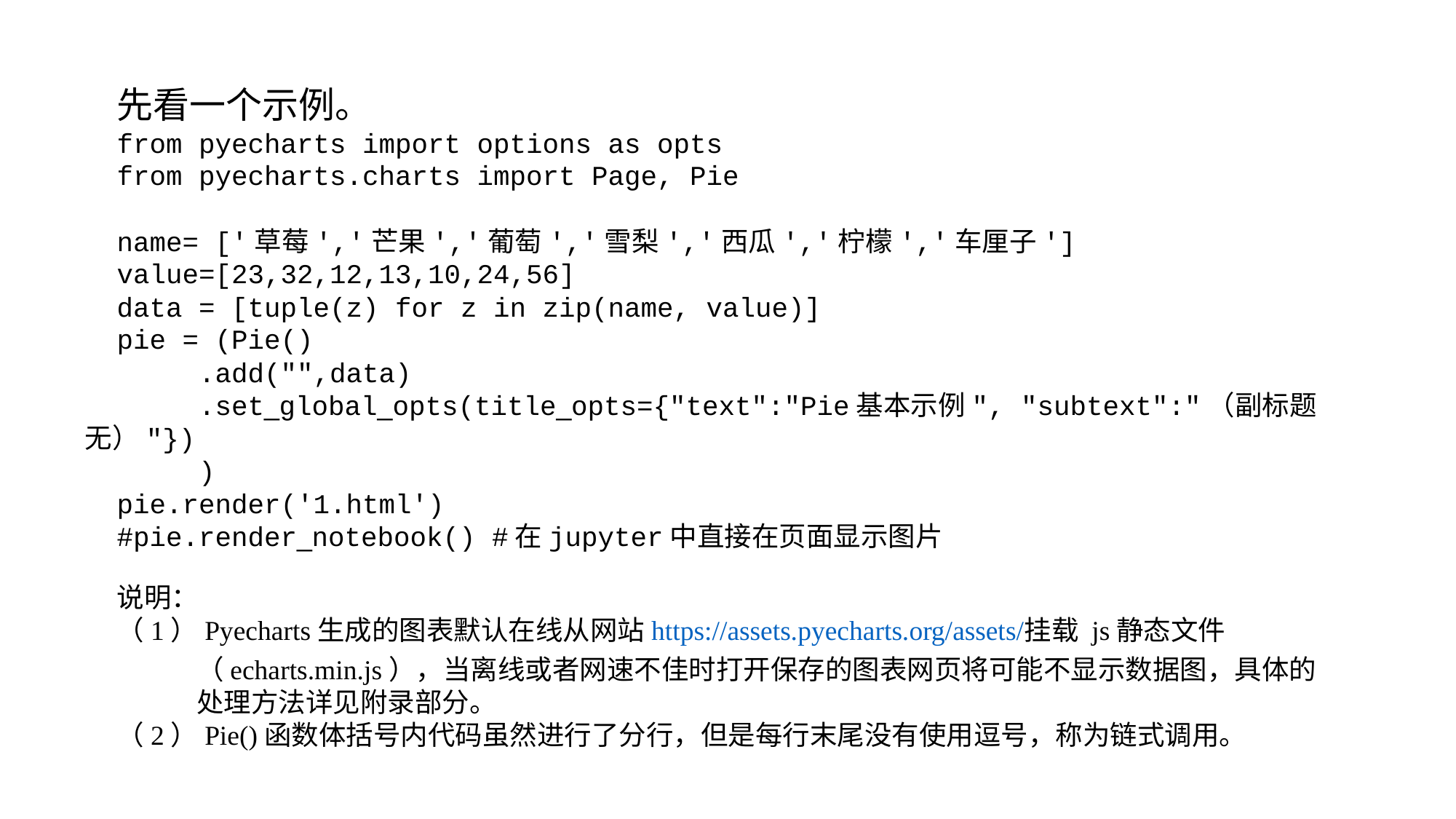

先看一个示例。
from pyecharts import options as opts
from pyecharts.charts import Page, Pie

name= ['草莓','芒果','葡萄','雪梨','西瓜','柠檬','车厘子']
value=[23,32,12,13,10,24,56]
data = [tuple(z) for z in zip(name, value)]
pie = (Pie()
     .add("",data)
     .set_global_opts(title_opts={"text":"Pie基本示例", "subtext":"（副标题无）"})
     )
pie.render('1.html')
#pie.render_notebook() #在jupyter中直接在页面显示图片
说明：
（1）Pyecharts生成的图表默认在线从网站https://assets.pyecharts.org/assets/挂载 js静态文件（echarts.min.js），当离线或者网速不佳时打开保存的图表网页将可能不显示数据图，具体的处理方法详见附录部分。
（2）Pie()函数体括号内代码虽然进行了分行，但是每行末尾没有使用逗号，称为链式调用。